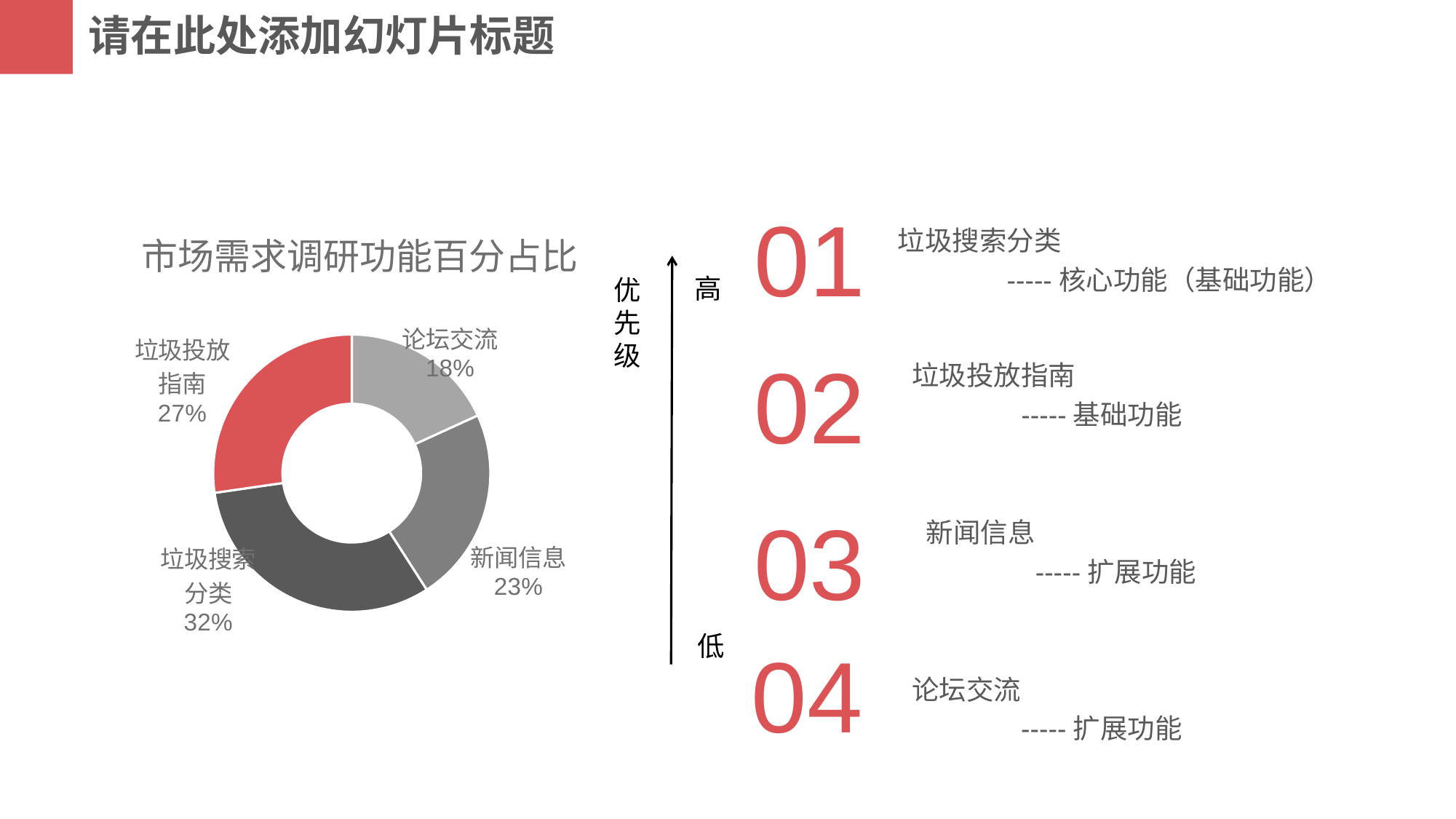

请在此处添加幻灯片标题
01

### Chart: 市场需求调研功能百分占比

| Category | 销售额 |
|---|---|
| 第一季度 | 120.0 |
| 第二季度 | 150.0 |
| 第三季度 | 210.0 |
| 第四季度 | 180.0 |
垃圾搜索分类
	-----核心功能（基础功能）
高
优先级
02
垃圾投放指南
	-----基础功能
03
新闻信息
	-----扩展功能
低
04
论坛交流
	-----扩展功能